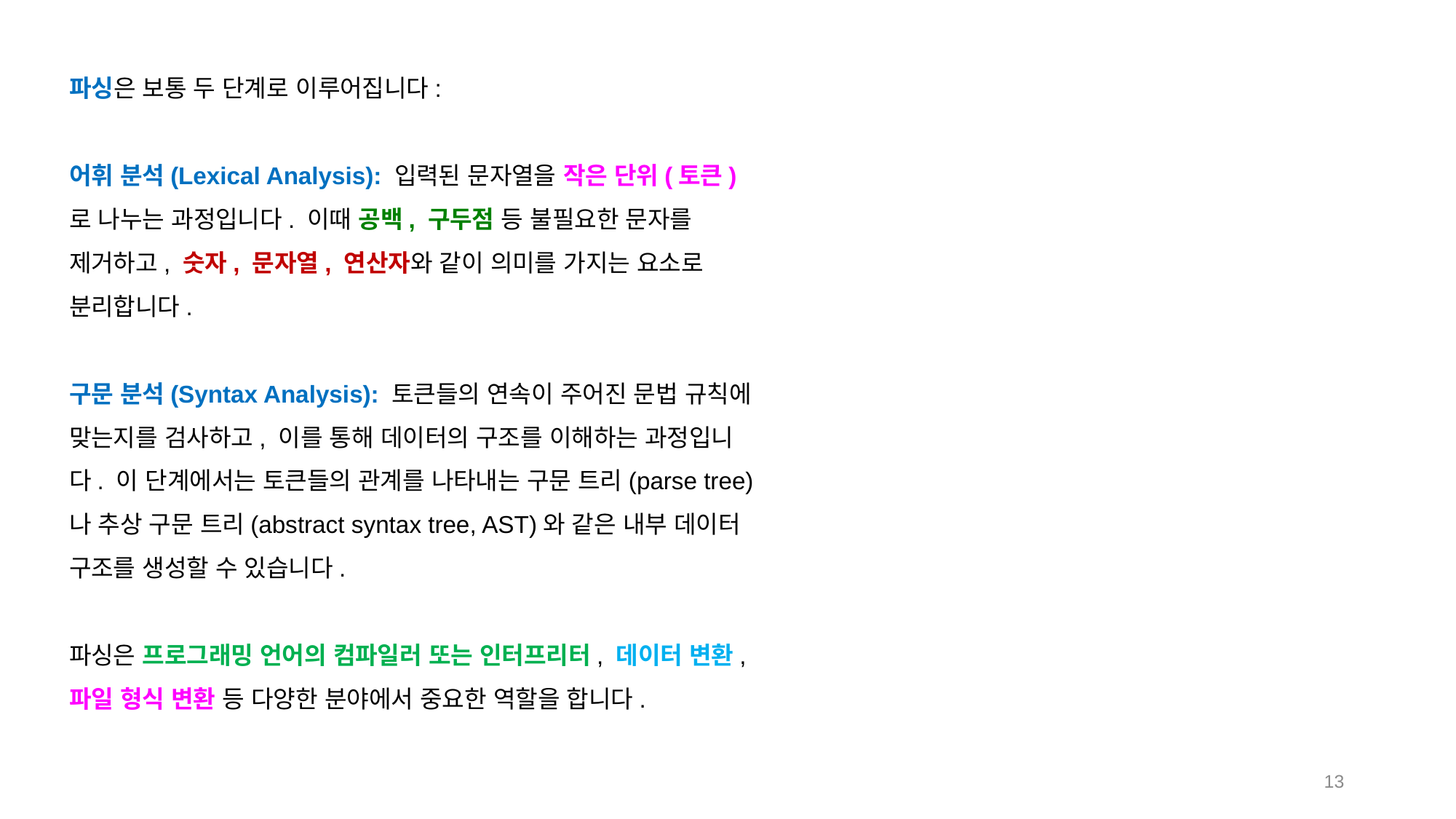

파싱은 보통 두 단계로 이루어집니다:

어휘 분석(Lexical Analysis): 입력된 문자열을 작은 단위(토큰)로 나누는 과정입니다. 이때 공백, 구두점 등 불필요한 문자를 제거하고, 숫자, 문자열, 연산자와 같이 의미를 가지는 요소로 분리합니다.

구문 분석(Syntax Analysis): 토큰들의 연속이 주어진 문법 규칙에 맞는지를 검사하고, 이를 통해 데이터의 구조를 이해하는 과정입니다. 이 단계에서는 토큰들의 관계를 나타내는 구문 트리(parse tree)나 추상 구문 트리(abstract syntax tree, AST)와 같은 내부 데이터 구조를 생성할 수 있습니다.

파싱은 프로그래밍 언어의 컴파일러 또는 인터프리터, 데이터 변환, 파일 형식 변환 등 다양한 분야에서 중요한 역할을 합니다.
13